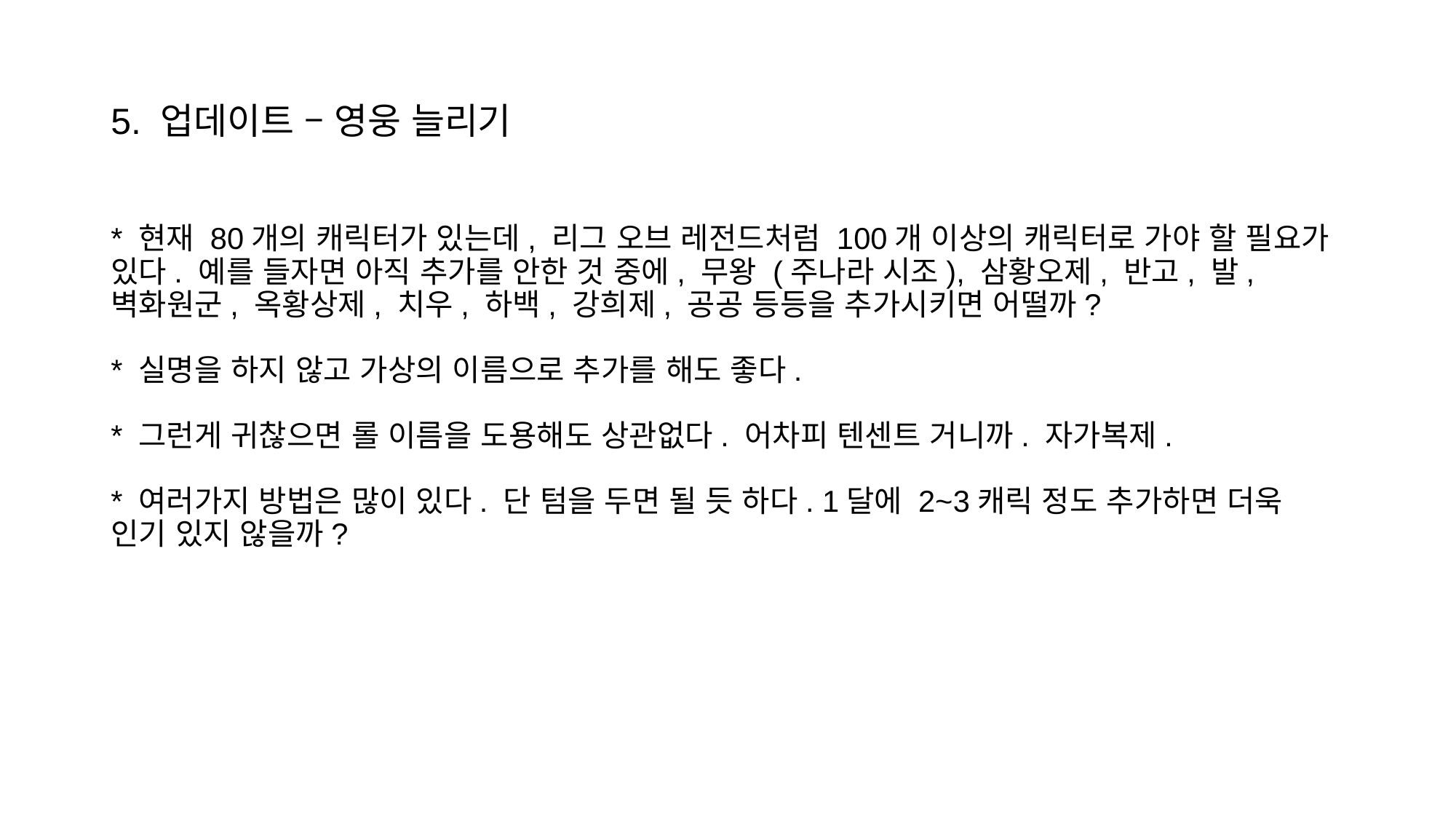

# 5. 업데이트 – 영웅 늘리기
* 현재 80개의 캐릭터가 있는데, 리그 오브 레전드처럼 100개 이상의 캐릭터로 가야 할 필요가 있다. 예를 들자면 아직 추가를 안한 것 중에, 무왕 (주나라 시조), 삼황오제, 반고, 발, 벽화원군, 옥황상제, 치우, 하백, 강희제, 공공 등등을 추가시키면 어떨까?
* 실명을 하지 않고 가상의 이름으로 추가를 해도 좋다.
* 그런게 귀찮으면 롤 이름을 도용해도 상관없다. 어차피 텐센트 거니까. 자가복제.
* 여러가지 방법은 많이 있다. 단 텀을 두면 될 듯 하다. 1달에 2~3캐릭 정도 추가하면 더욱 인기 있지 않을까?